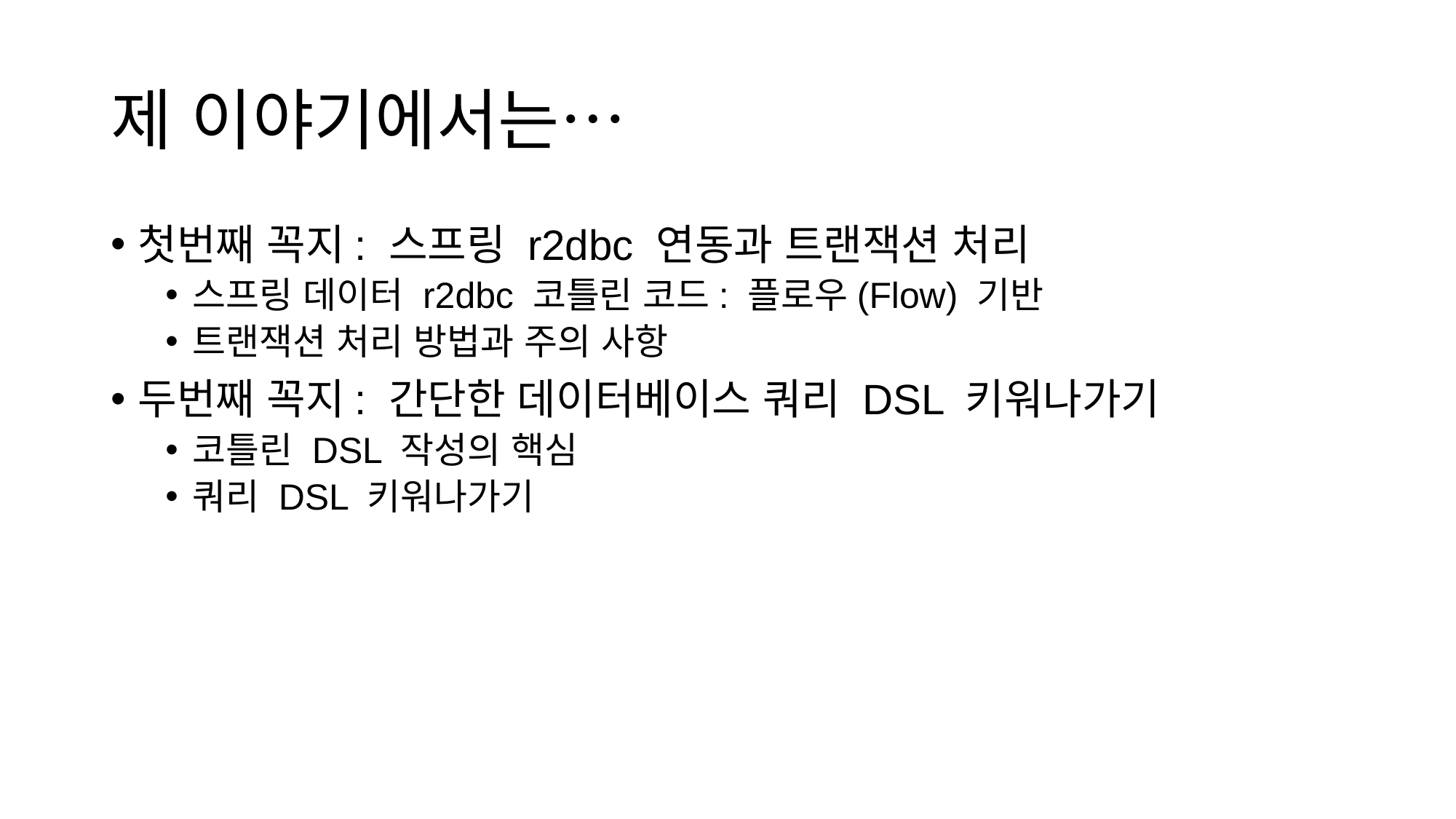

# 제 이야기에서는…
첫번째 꼭지: 스프링 r2dbc 연동과 트랜잭션 처리
스프링 데이터 r2dbc 코틀린 코드: 플로우(Flow) 기반
트랜잭션 처리 방법과 주의 사항
두번째 꼭지: 간단한 데이터베이스 쿼리 DSL 키워나가기
코틀린 DSL 작성의 핵심
쿼리 DSL 키워나가기